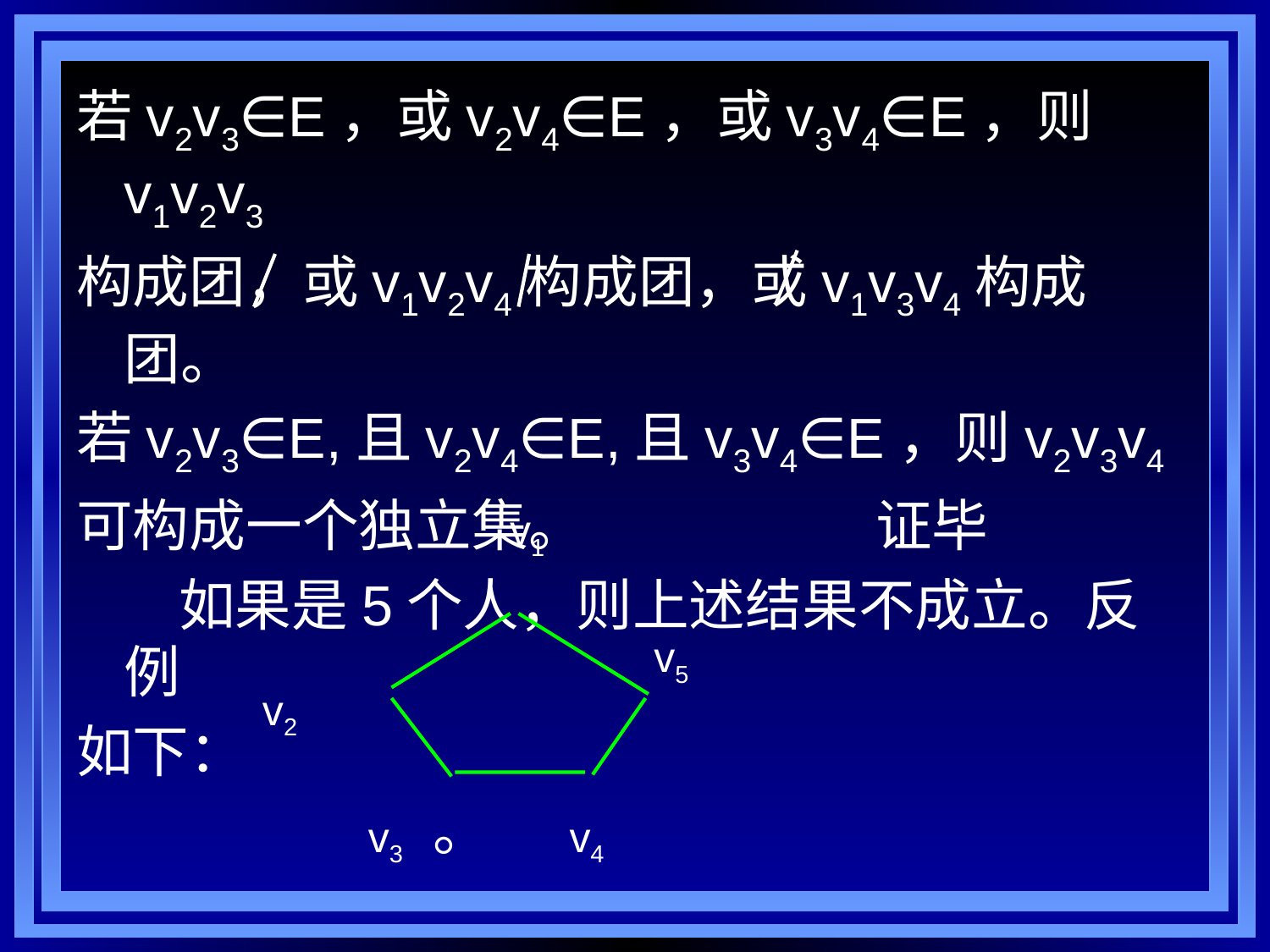

# 若v2v3∈E，或v2v4∈E，或v3v4∈E，则v1v2v3
构成团，或v1v2v4构成团，或v1v3v4构成团。
若v2v3∈E,且v2v4∈E,且v3v4∈E，则v2v3v4
可构成一个独立集。                       证毕
       如果是5个人，则上述结果不成立。反例
如下：
                           。
                   。             。
                       。     。
                                                      图8.1

v1

v5
v2

v3
v4